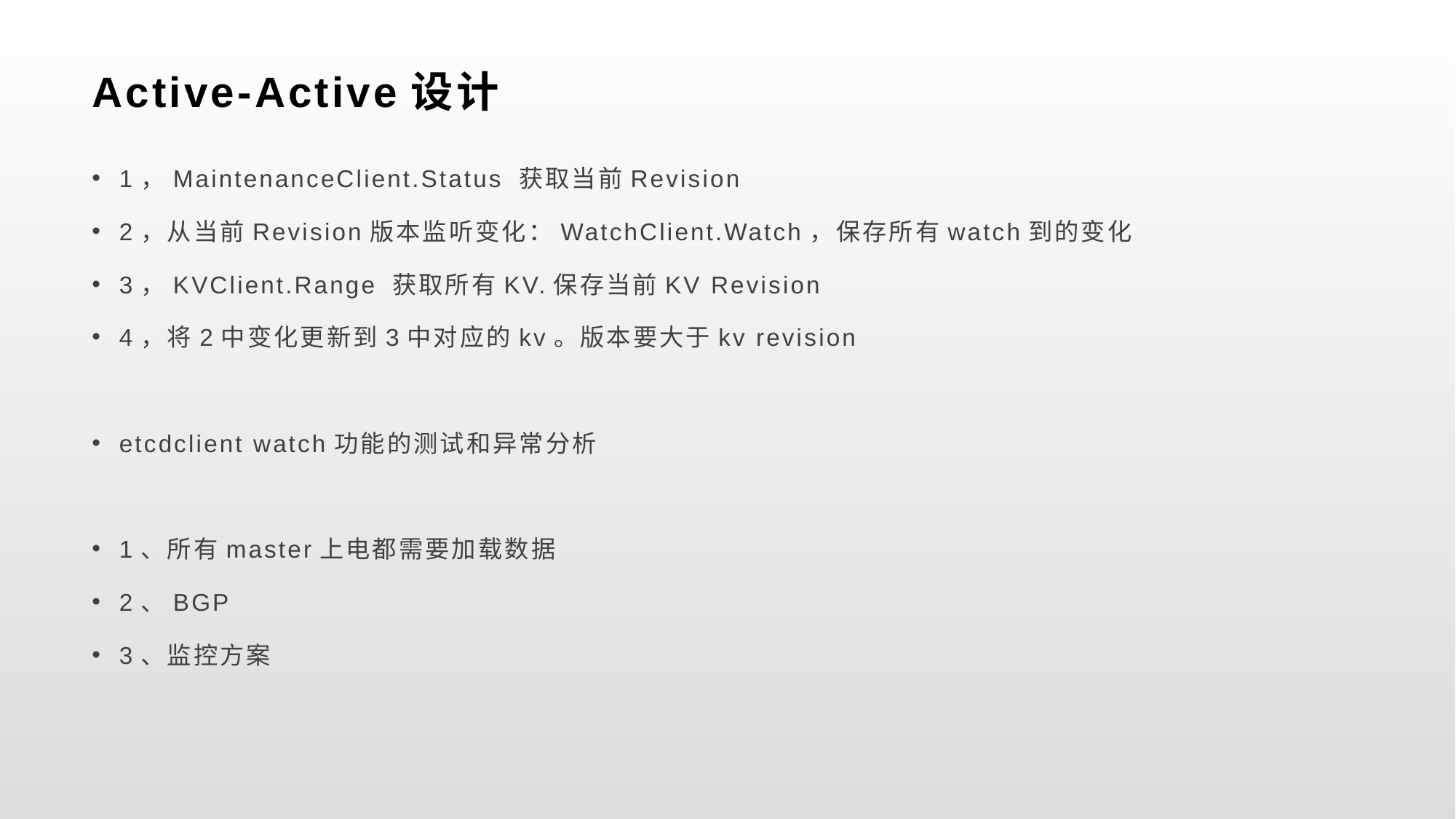

# Active-Active设计
1，MaintenanceClient.Status 获取当前Revision
2，从当前Revision版本监听变化：WatchClient.Watch，保存所有watch到的变化
3，KVClient.Range 获取所有KV.保存当前KV Revision
4，将2中变化更新到3中对应的kv。版本要大于kv revision

etcdclient watch功能的测试和异常分析

1、所有master上电都需要加载数据
2、BGP
3、监控方案